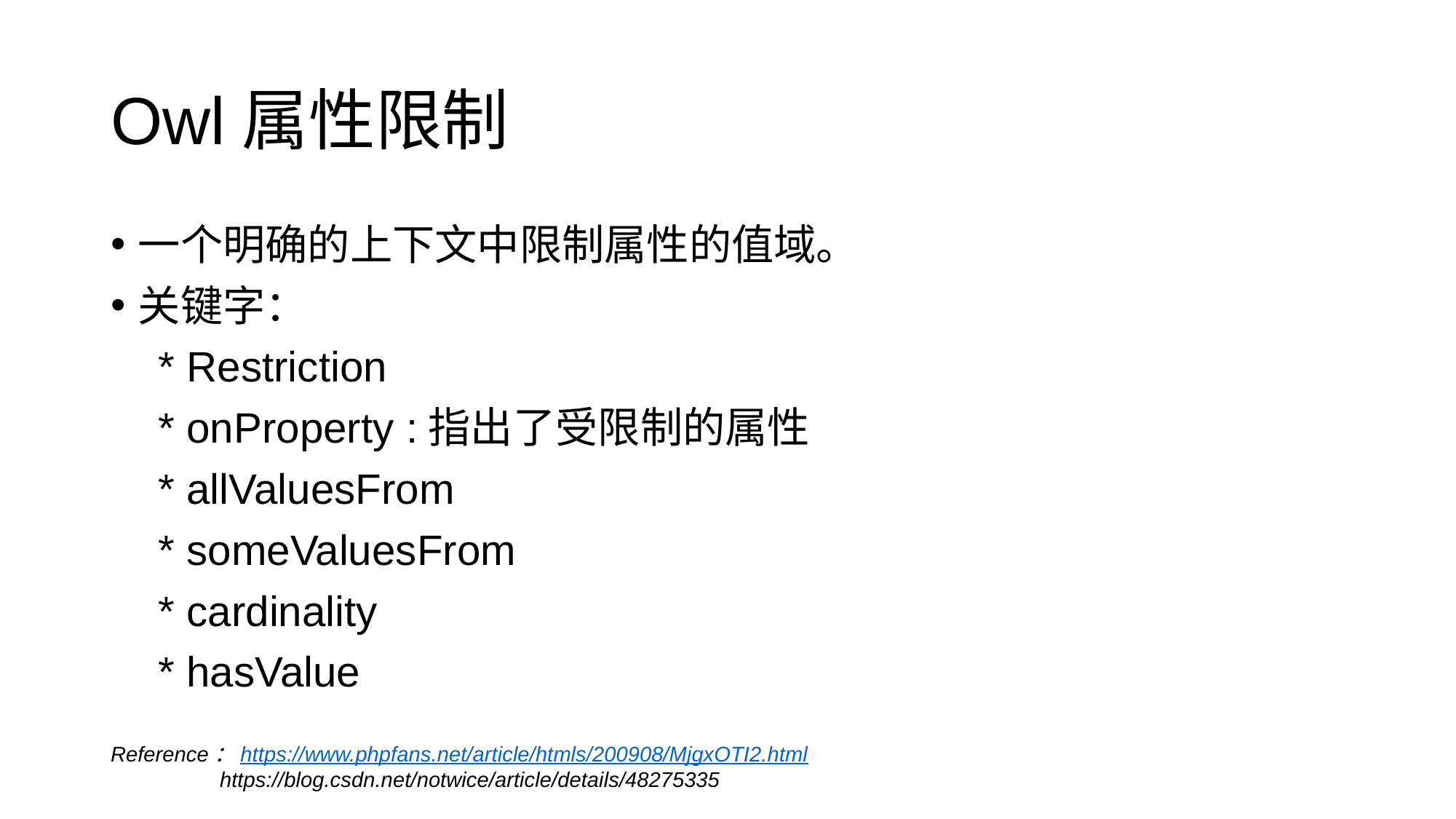

# Owl属性限制
一个明确的上下文中限制属性的值域。
关键字：
    * Restriction
    * onProperty :指出了受限制的属性
    * allValuesFrom
    * someValuesFrom
    * cardinality
    * hasValue
Reference：https://www.phpfans.net/article/htmls/200908/MjgxOTI2.html
	https://blog.csdn.net/notwice/article/details/48275335